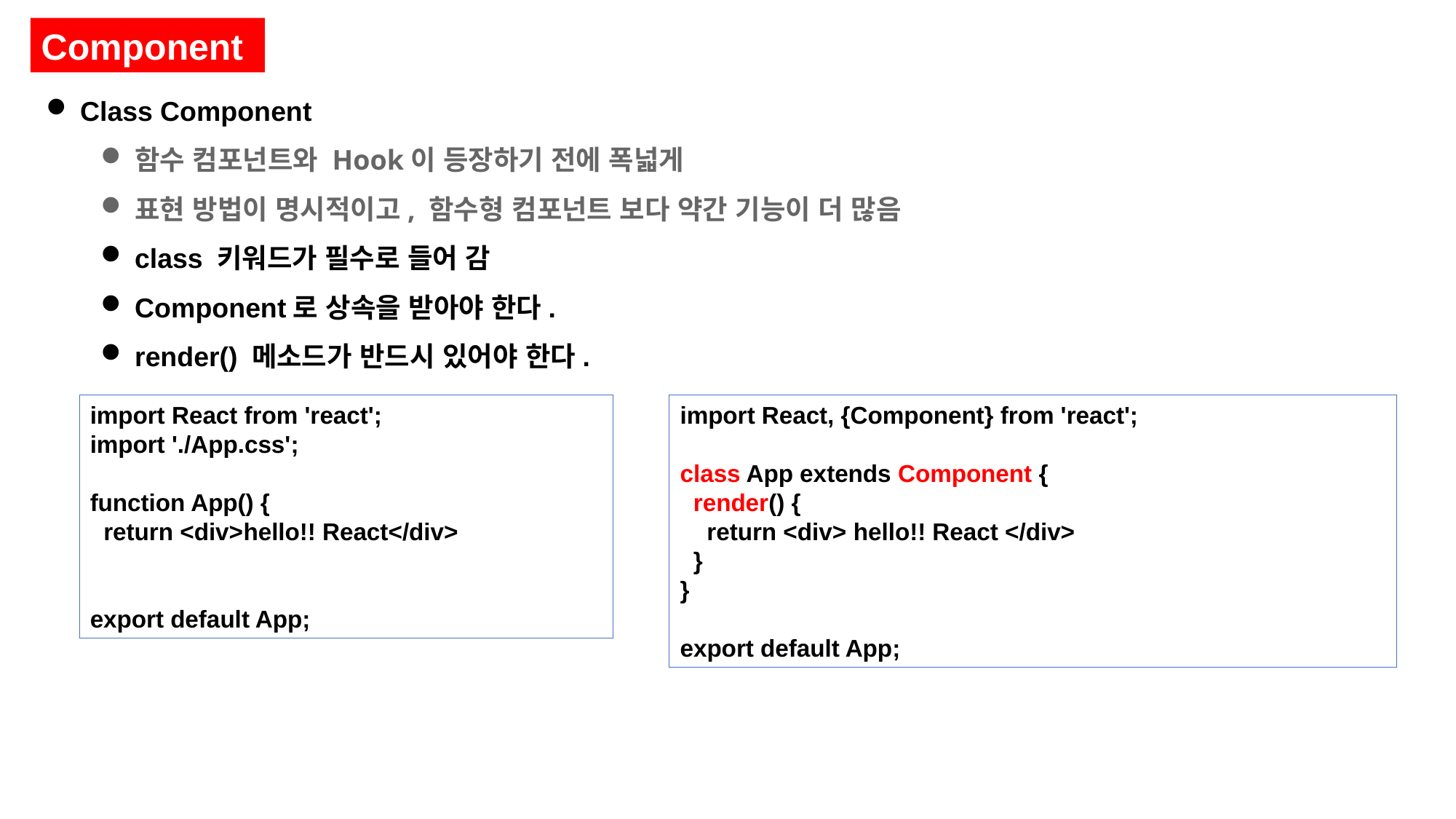

Component
Class Component
함수 컴포넌트와 Hook이 등장하기 전에 폭넓게
표현 방법이 명시적이고, 함수형 컴포넌트 보다 약간 기능이 더 많음
class 키워드가 필수로 들어 감
Component로 상속을 받아야 한다.
render() 메소드가 반드시 있어야 한다.
import React from 'react';
import './App.css';

function App() {
  return <div>hello!! React</div>

export default App;
import React, {Component} from 'react';

class App extends Component {
  render() {
    return <div> hello!! React </div>
  }
}

export default App;